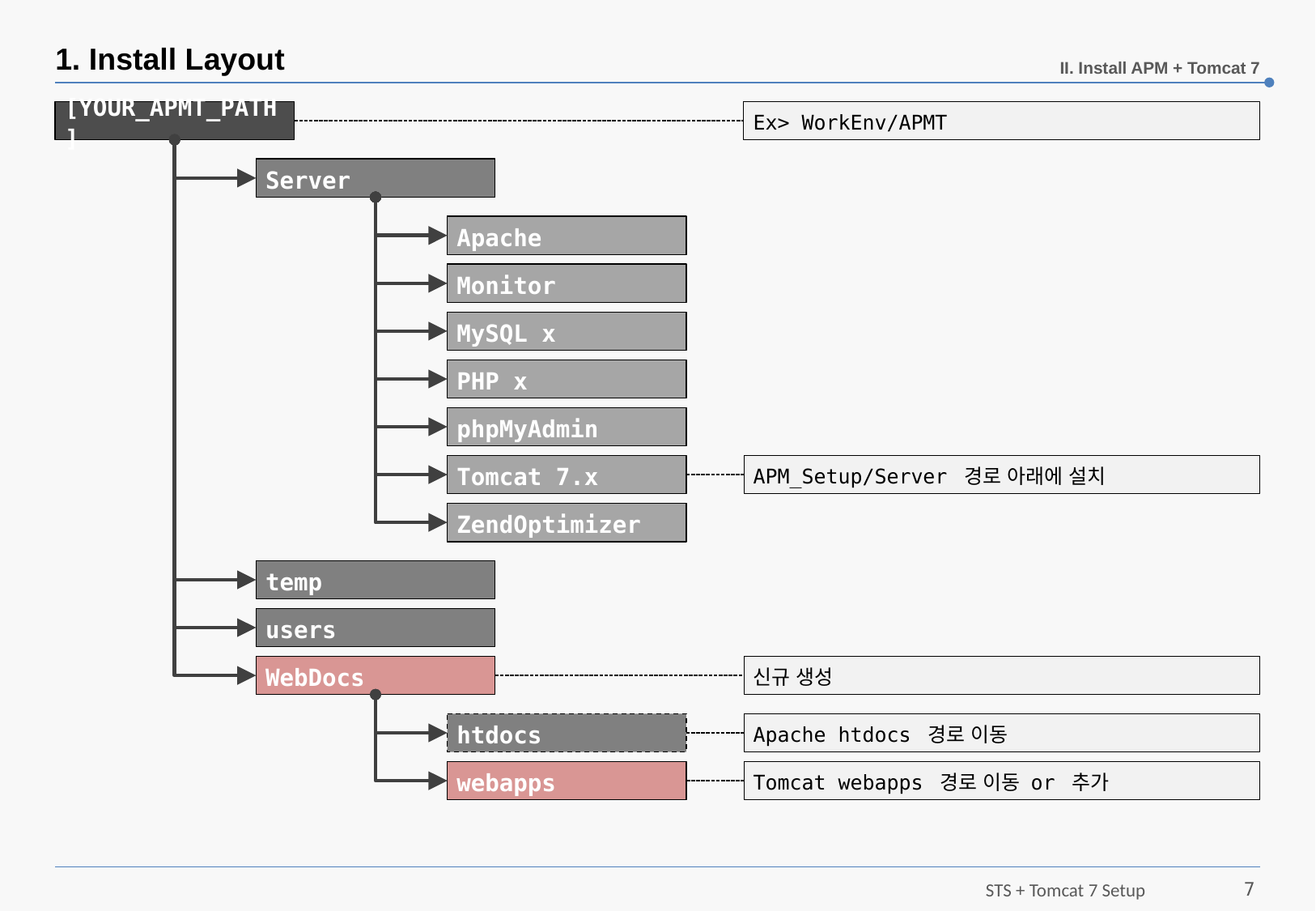

# 1. Install Layout
II. Install APM + Tomcat 7
[YOUR_APMT_PATH]
Ex> WorkEnv/APMT
Server
Apache
Monitor
MySQL x
PHP x
phpMyAdmin
APM_Setup/Server 경로 아래에 설치
Tomcat 7.x
ZendOptimizer
temp
users
WebDocs
신규 생성
htdocs
Apache htdocs 경로 이동
webapps
Tomcat webapps 경로 이동 or 추가
7